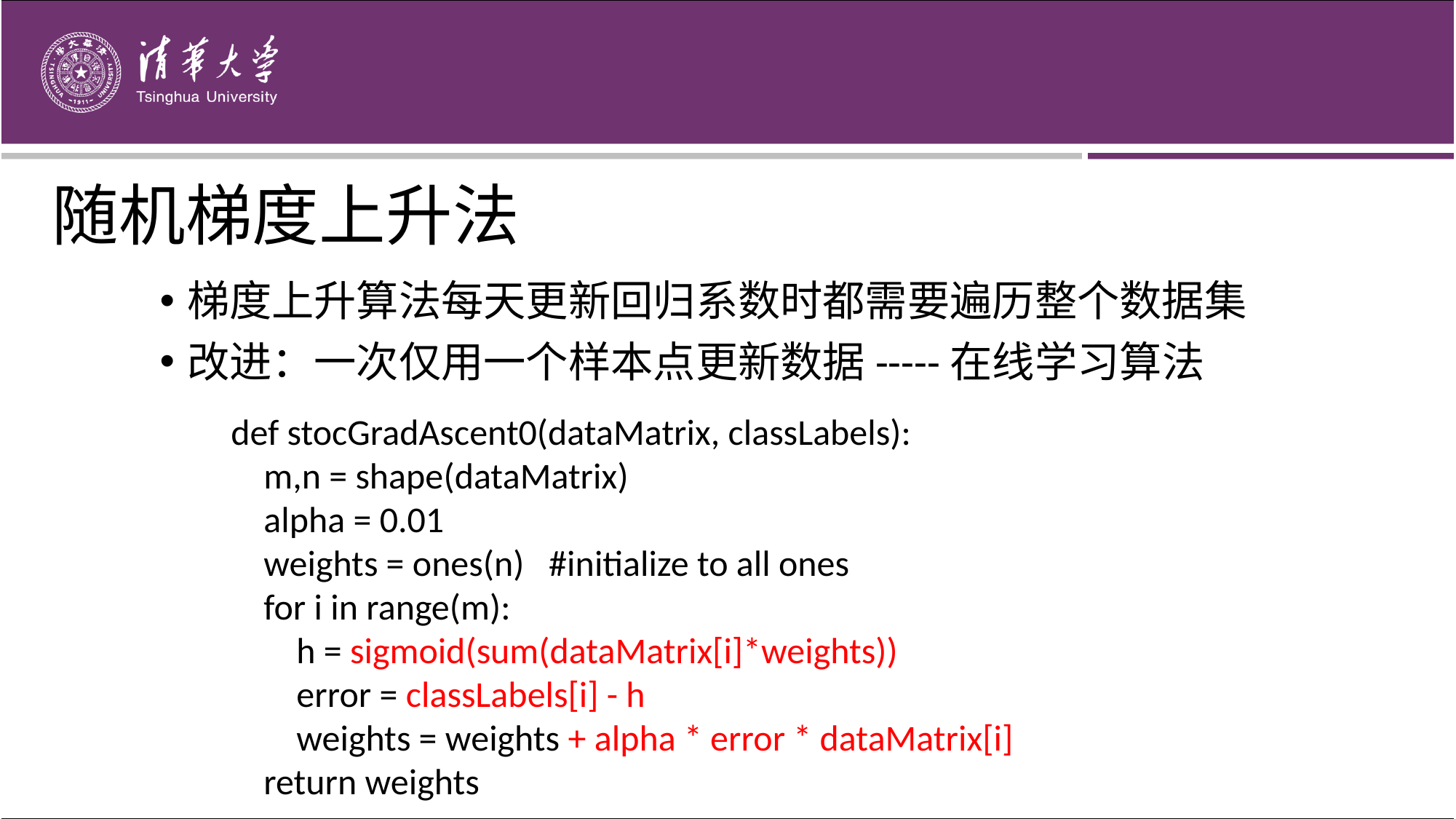

随机梯度上升法
梯度上升算法每天更新回归系数时都需要遍历整个数据集
改进：一次仅用一个样本点更新数据-----在线学习算法

def stocGradAscent0(dataMatrix, classLabels):
    m,n = shape(dataMatrix)
    alpha = 0.01
    weights = ones(n)   #initialize to all ones
    for i in range(m):
        h = sigmoid(sum(dataMatrix[i]*weights))
        error = classLabels[i] - h
        weights = weights + alpha * error * dataMatrix[i]
    return weights